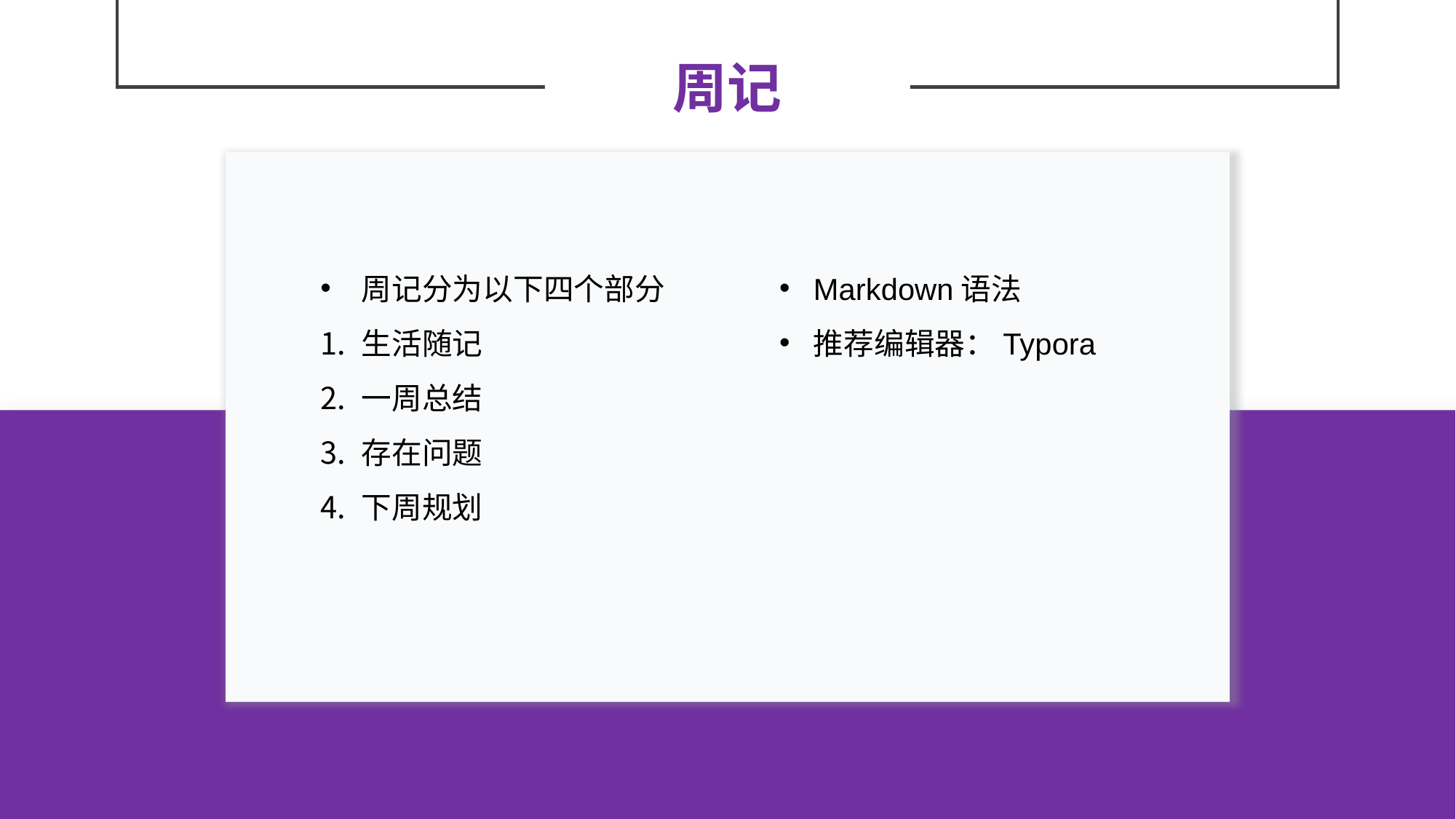

周记

周记分为以下四个部分
生活随记
一周总结
存在问题
下周规划
Markdown语法
推荐编辑器：Typora